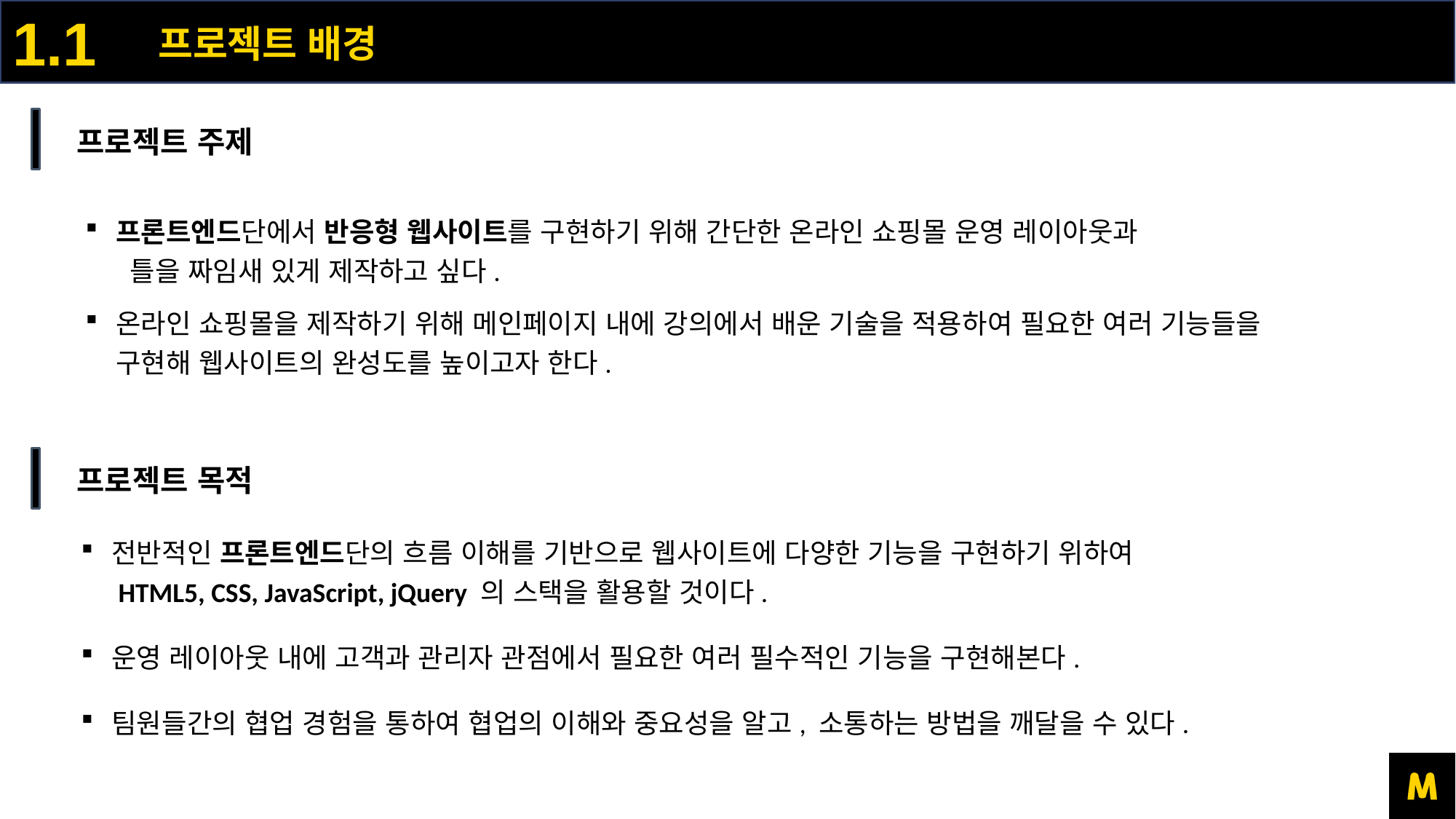

1.1
프로젝트 배경

프로젝트 주제

프론트엔드단에서 반응형 웹사이트를 구현하기 위해 간단한 온라인 쇼핑몰 운영 레이아웃과
     틀을 짜임새 있게 제작하고 싶다.

온라인 쇼핑몰을 제작하기 위해 메인페이지 내에 강의에서 배운 기술을 적용하여 필요한 여러 기능들을 구현해 웹사이트의 완성도를 높이고자 한다.

프로젝트 목적

전반적인 프론트엔드단의 흐름 이해를 기반으로 웹사이트에 다양한 기능을 구현하기 위하여
      HTML5, CSS, JavaScript, jQuery 의 스택을 활용할 것이다.

운영 레이아웃 내에 고객과 관리자 관점에서 필요한 여러 필수적인 기능을 구현해본다.

팀원들간의 협업 경험을 통하여 협업의 이해와 중요성을 알고, 소통하는 방법을 깨달을 수 있다.